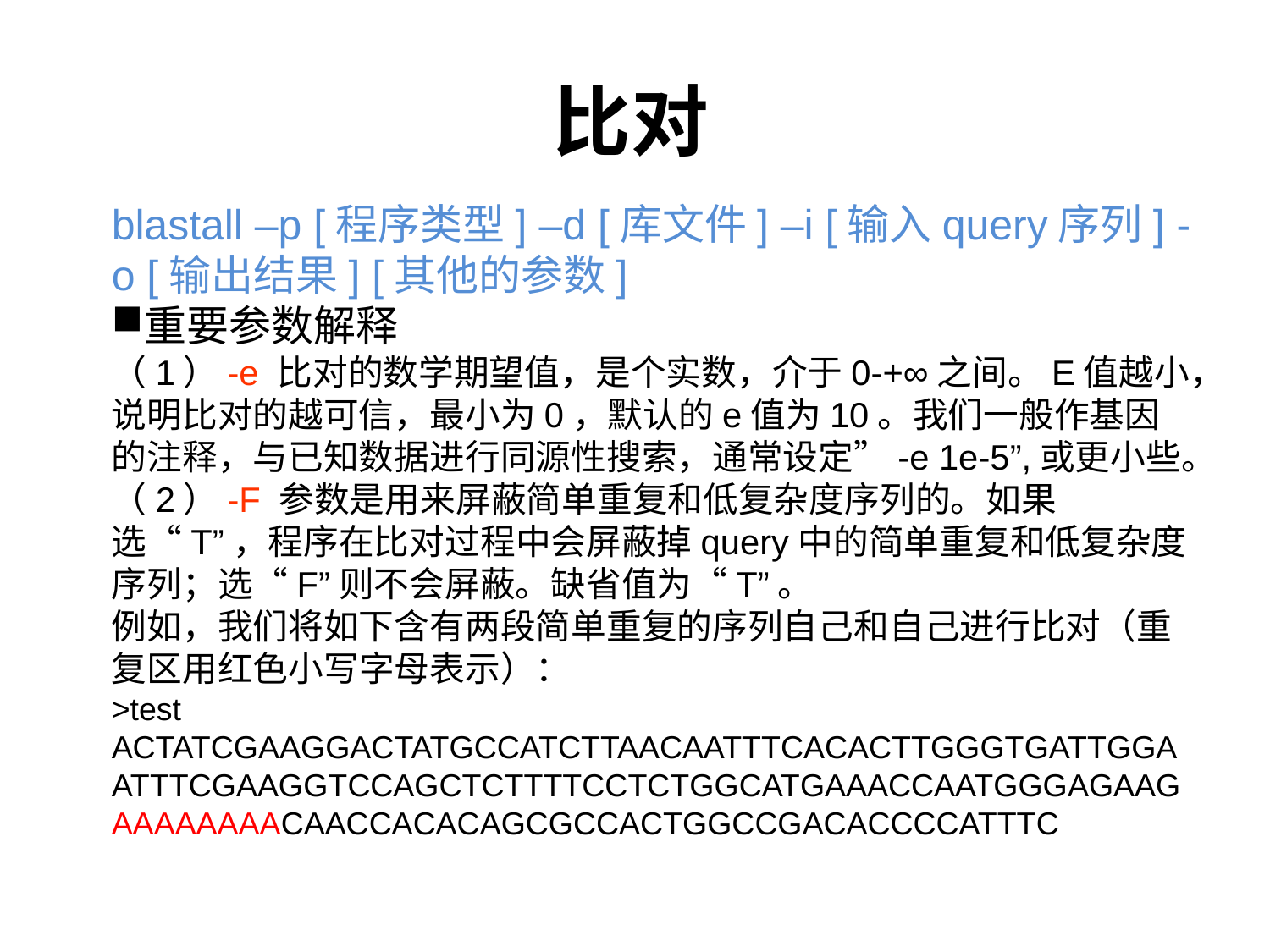

# 比对

blastall –p [程序类型] –d [库文件] –i [输入query序列] -o [输出结果] [其他的参数]
重要参数解释
（1）-e 比对的数学期望值，是个实数，介于0-+∞之间。E值越小，说明比对的越可信，最小为0，默认的e值为10。我们一般作基因的注释，与已知数据进行同源性搜索，通常设定”-e 1e-5”,或更小些。
（2）-F 参数是用来屏蔽简单重复和低复杂度序列的。如果选“T”，程序在比对过程中会屏蔽掉query中的简单重复和低复杂度序列；选“F”则不会屏蔽。缺省值为“T”。
例如，我们将如下含有两段简单重复的序列自己和自己进行比对（重复区用红色小写字母表示）：
>test
ACTATCGAAGGACTATGCCATCTTAACAATTTCACACTTGGGTGATTGGAATTTCGAAGGTCCAGCTCTTTTCCTCTGGCATGAAACCAATGGGAGAAGAAAAAAAACAACCACACAGCGCCACTGGCCGACACCCCATTTC